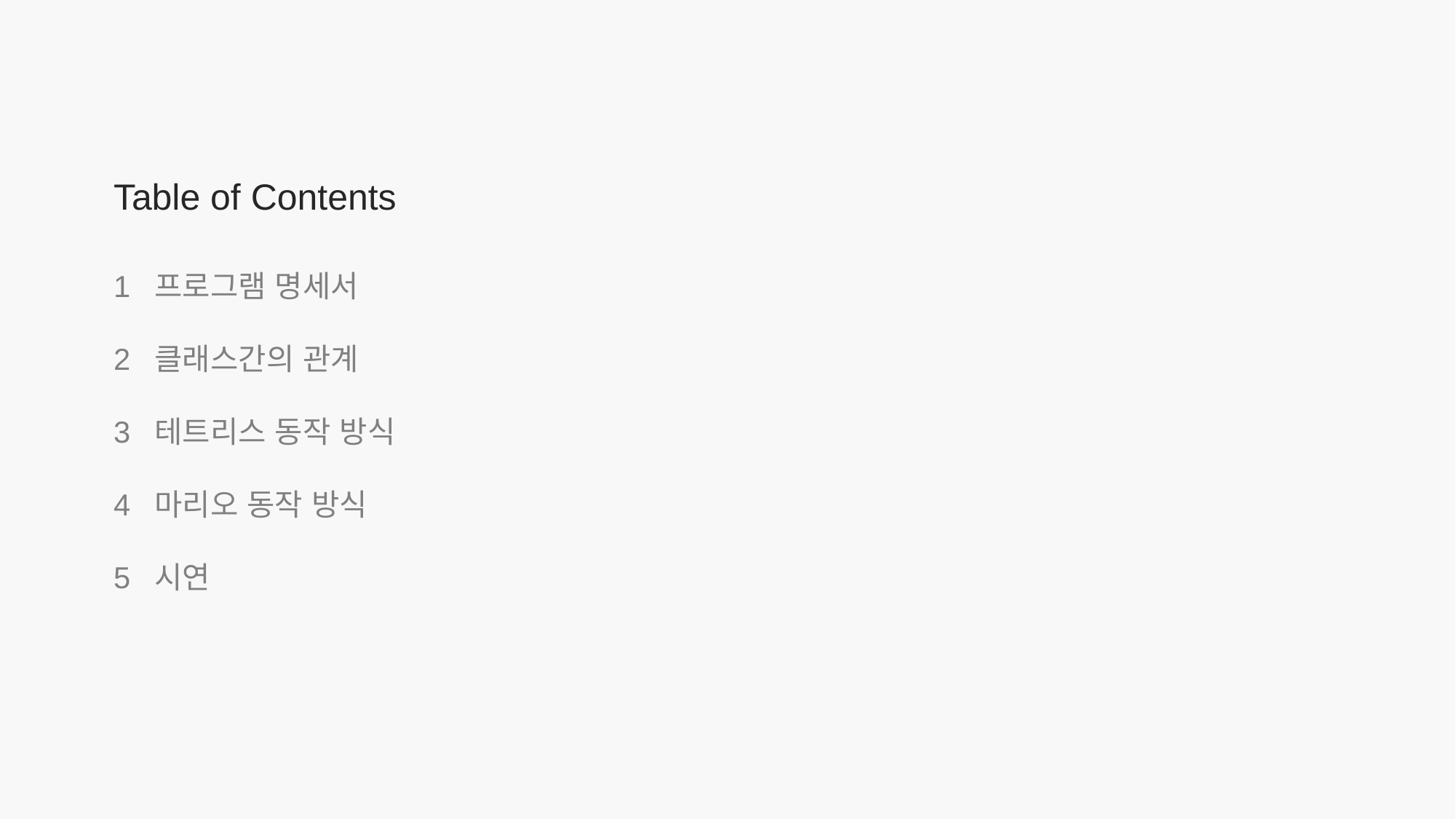

Table of Contents
프로그램 명세서
클래스간의 관계
테트리스 동작 방식
마리오 동작 방식
시연